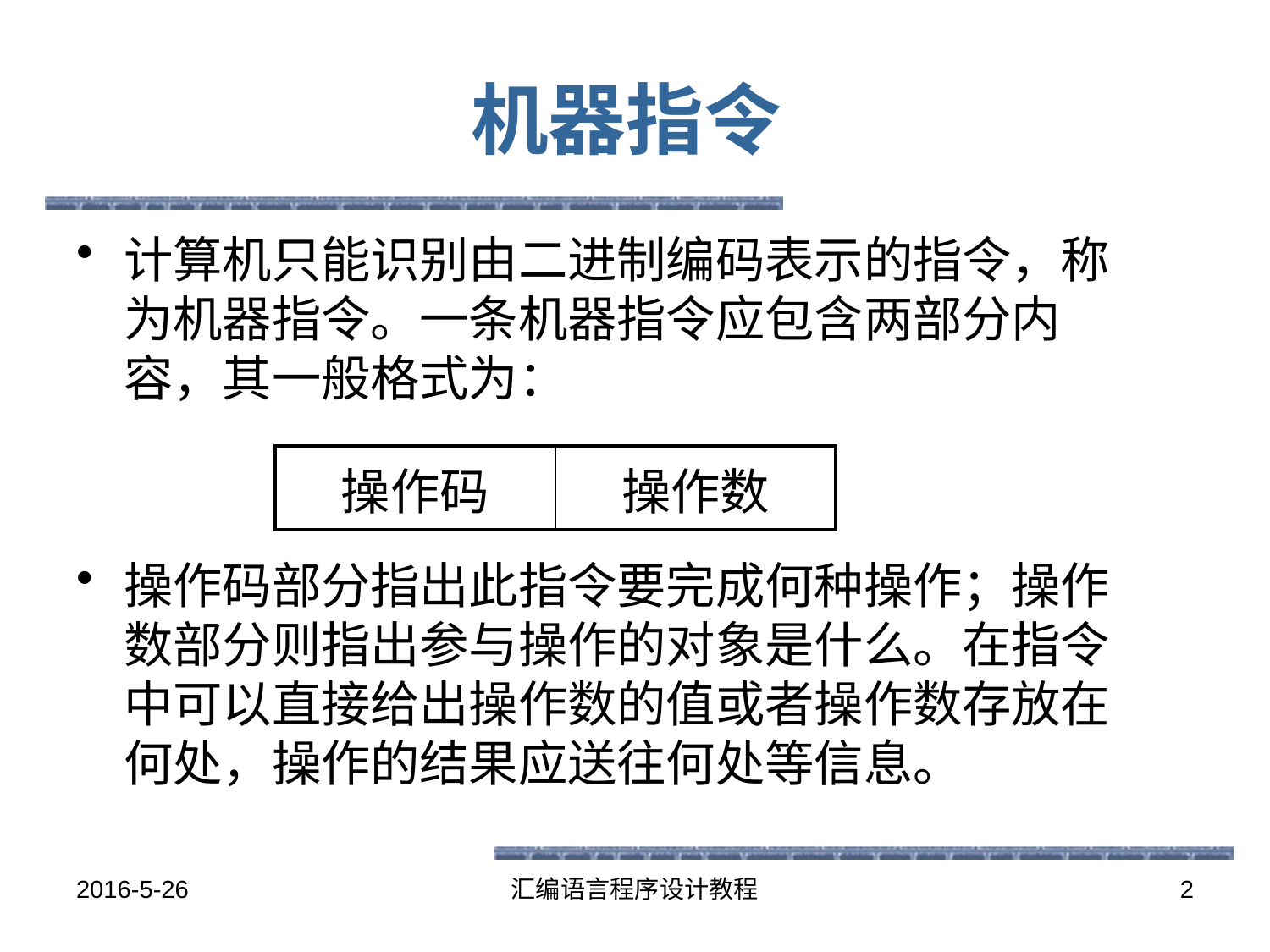

# 机器指令
计算机只能识别由二进制编码表示的指令，称为机器指令。一条机器指令应包含两部分内容，其一般格式为：

操作码部分指出此指令要完成何种操作；操作数部分则指出参与操作的对象是什么。在指令中可以直接给出操作数的值或者操作数存放在何处，操作的结果应送往何处等信息。
| 操作码 | 操作数 |
| --- | --- |
2016-5-26
汇编语言程序设计教程
2